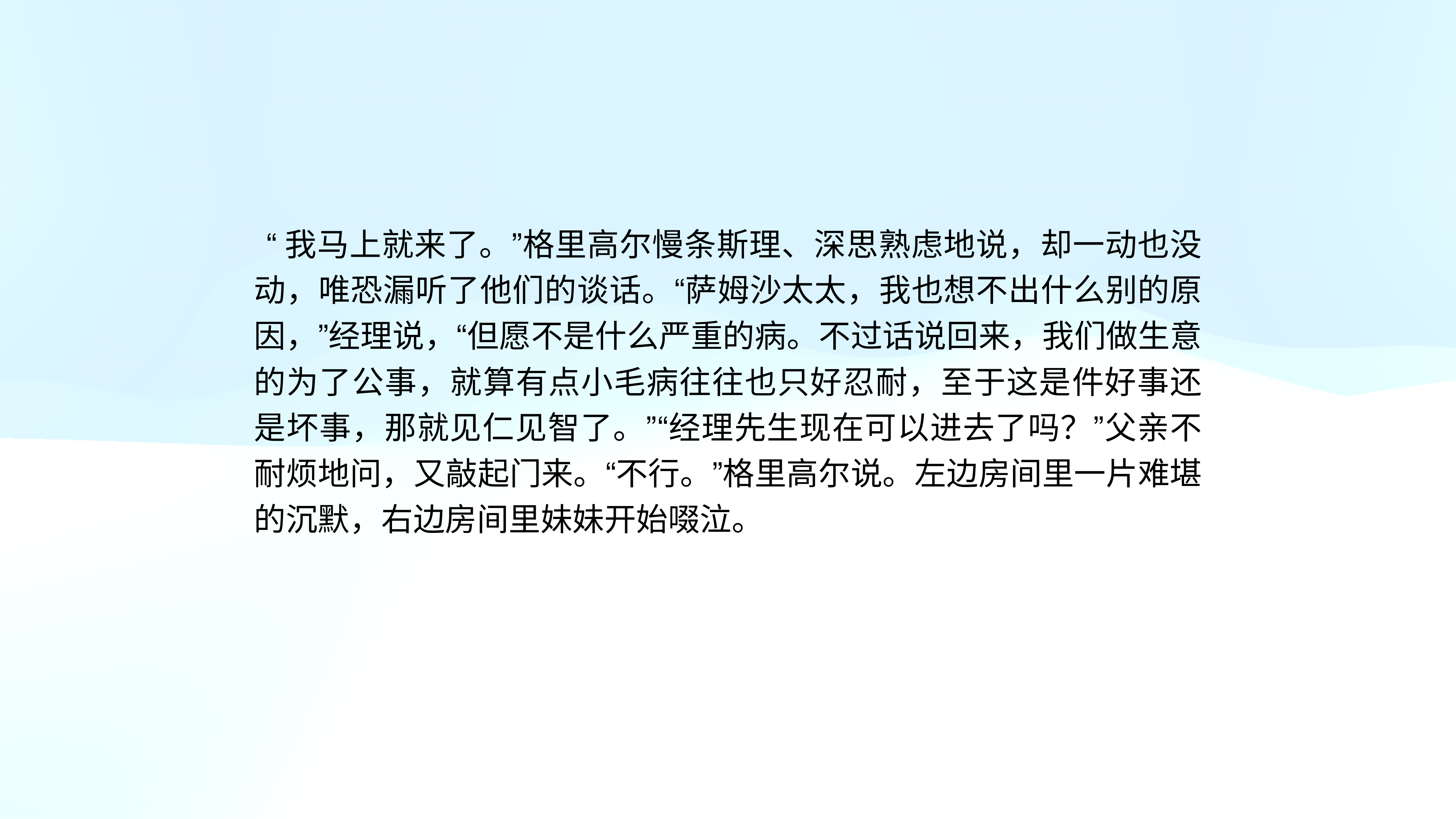

“我马上就来了。”格里高尔慢条斯理、深思熟虑地说，却一动也没动，唯恐漏听了他们的谈话。“萨姆沙太太，我也想不出什么别的原因，”经理说，“但愿不是什么严重的病。不过话说回来，我们做生意的为了公事，就算有点小毛病往往也只好忍耐，至于这是件好事还是坏事，那就见仁见智了。”“经理先生现在可以进去了吗？”父亲不耐烦地问，又敲起门来。“不行。”格里高尔说。左边房间里一片难堪的沉默，右边房间里妹妹开始啜泣。